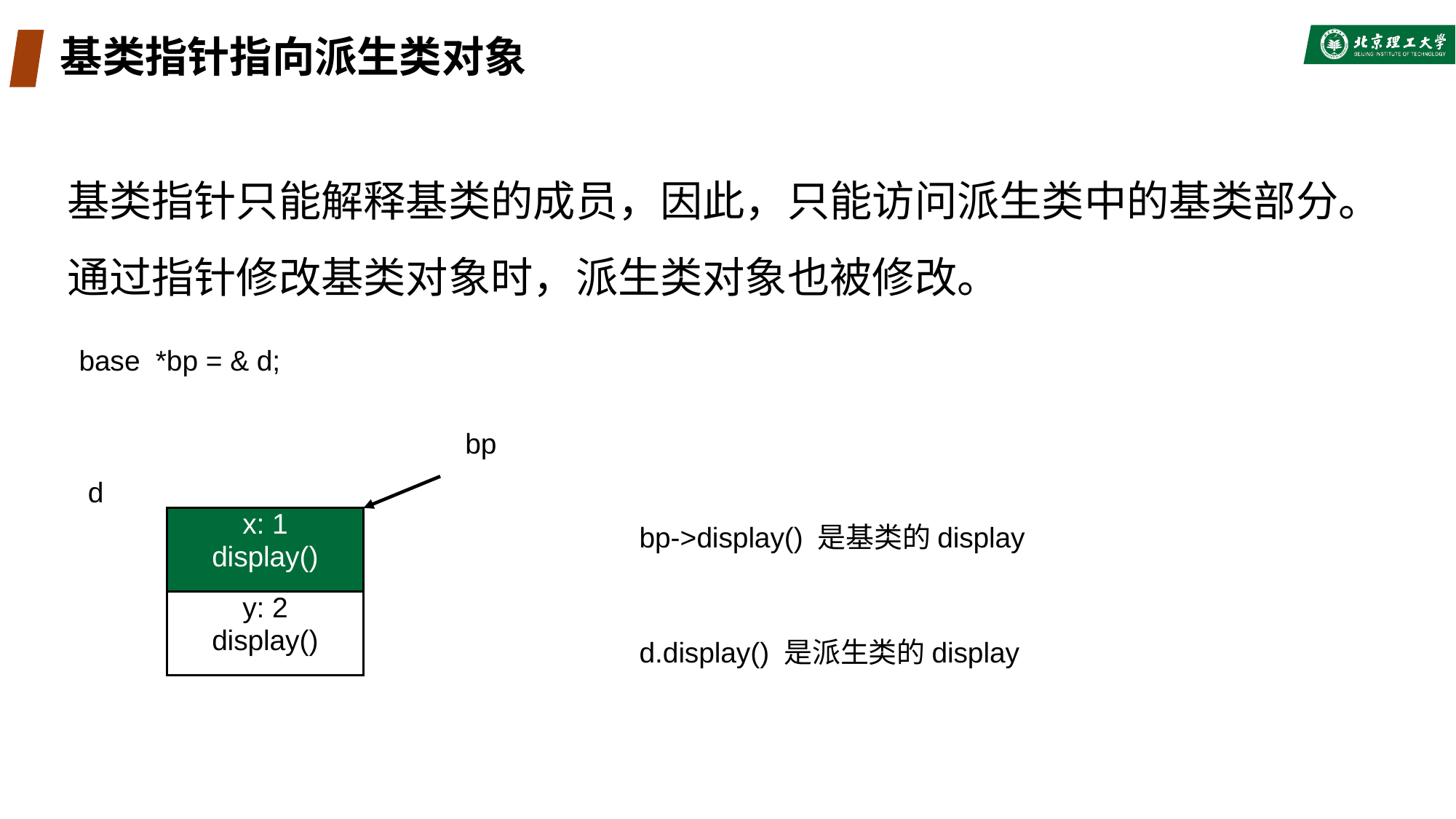

# 基类指针指向派生类对象
基类指针只能解释基类的成员，因此，只能访问派生类中的基类部分。
通过指针修改基类对象时，派生类对象也被修改。
base  *bp = & d;
bp
d
x: 1
display()
y: 2
display()
bp->display() 是基类的display
d.display() 是派生类的display